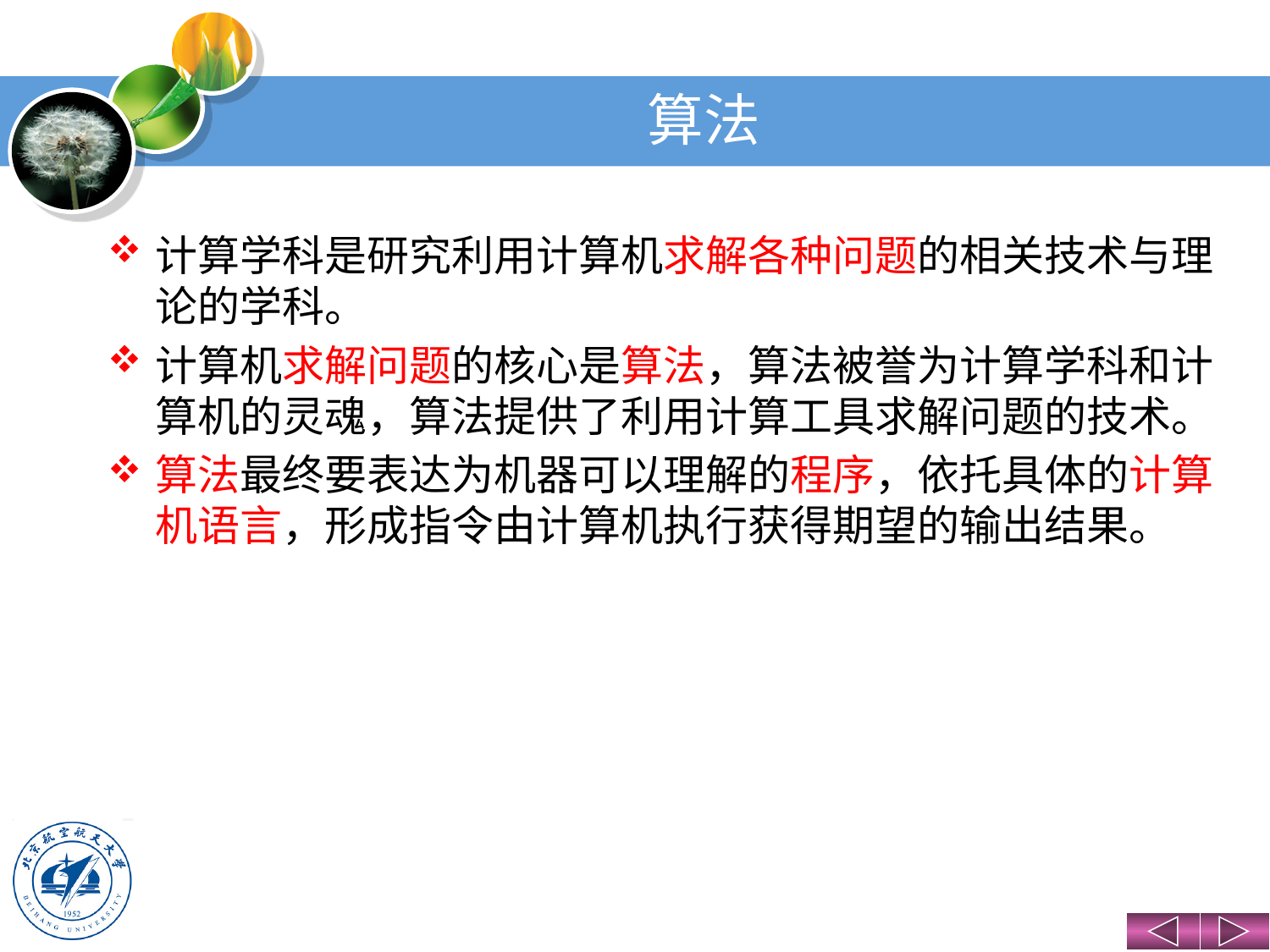

# 算法
计算学科是研究利用计算机求解各种问题的相关技术与理论的学科。
计算机求解问题的核心是算法，算法被誉为计算学科和计算机的灵魂，算法提供了利用计算工具求解问题的技术。
算法最终要表达为机器可以理解的程序，依托具体的计算机语言，形成指令由计算机执行获得期望的输出结果。